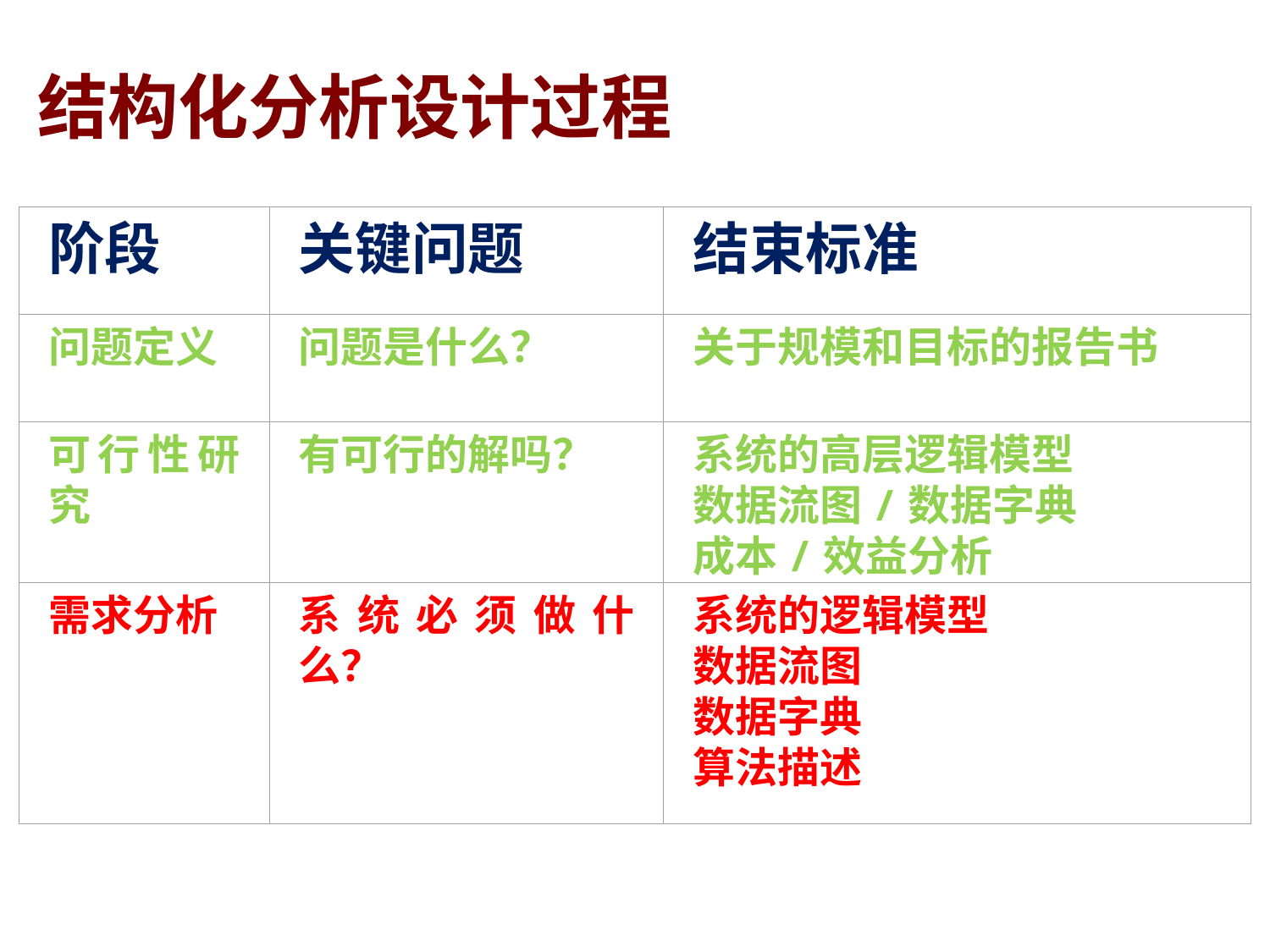

结构化分析设计过程

阶段

关键问题

结束标准

问题定义

问题是什么？

关于规模和目标的报告书

可行性研究

有可行的解吗？

系统的高层逻辑模型
数据流图/数据字典
成本/效益分析

需求分析

系统必须做什么？

系统的逻辑模型
数据流图
数据字典
算法描述